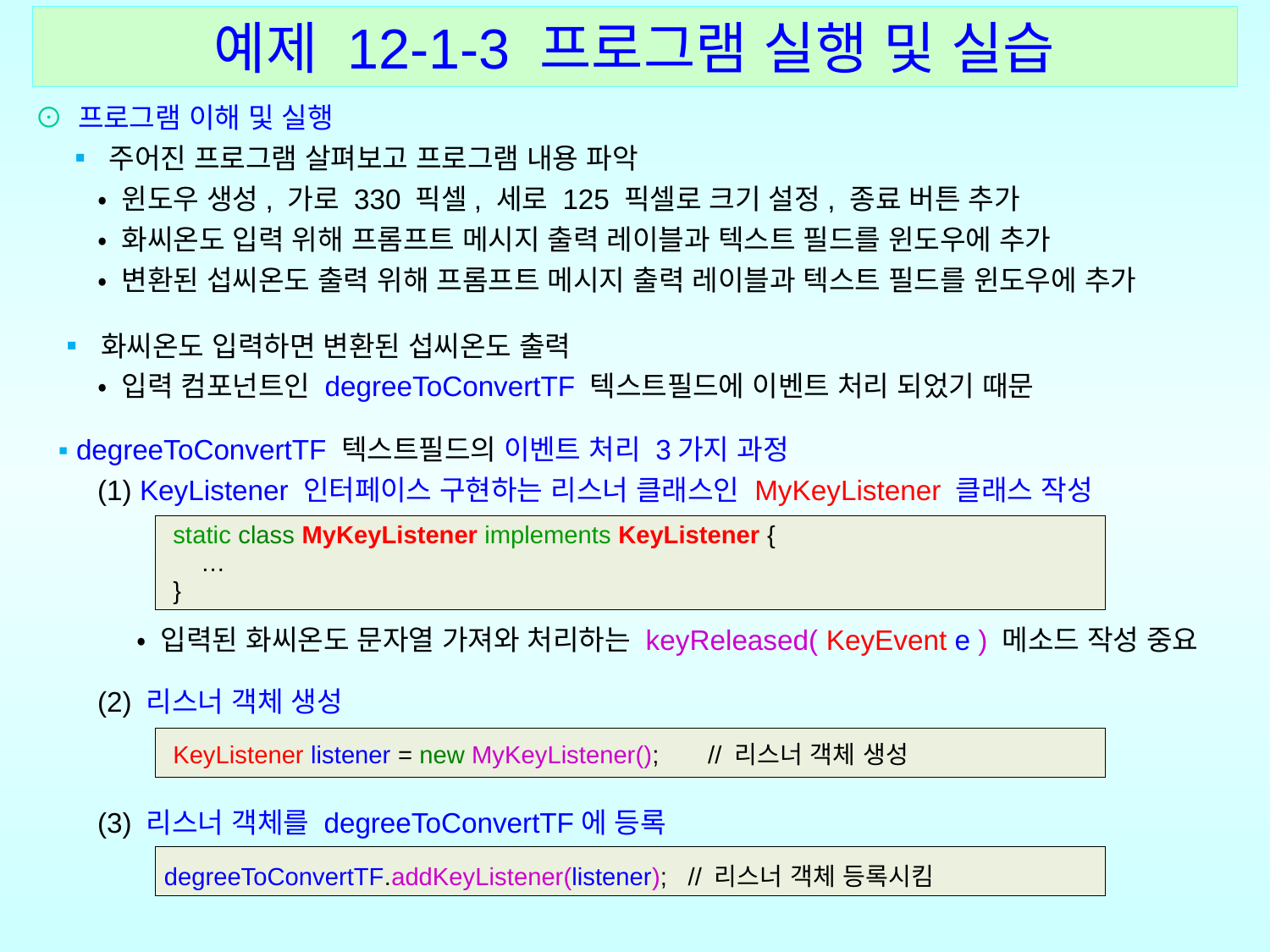

예제 12-1-3 프로그램 실행 및 실습
⊙ 프로그램 이해 및 실행
    ▪ 주어진 프로그램 살펴보고 프로그램 내용 파악
        • 윈도우 생성, 가로 330 픽셀, 세로 125 픽셀로 크기 설정, 종료 버튼 추가
        • 화씨온도 입력 위해 프롬프트 메시지 출력 레이블과 텍스트 필드를 윈도우에 추가
        • 변환된 섭씨온도 출력 위해 프롬프트 메시지 출력 레이블과 텍스트 필드를 윈도우에 추가

   ▪ 화씨온도 입력하면 변환된 섭씨온도 출력
        • 입력 컴포넌트인 degreeToConvertTF 텍스트필드에 이벤트 처리 되었기 때문

   ▪ degreeToConvertTF 텍스트필드의 이벤트 처리 3가지 과정
        (1) KeyListener 인터페이스 구현하는 리스너 클래스인 MyKeyListener 클래스 작성

             • 입력된 화씨온도 문자열 가져와 처리하는 keyReleased( KeyEvent e ) 메소드 작성 중요
        (2) 리스너 객체 생성

        (3) 리스너 객체를 degreeToConvertTF에 등록

| static class MyKeyListener implements KeyListener { … } |
| --- |
| KeyListener listener = new MyKeyListener(); // 리스너 객체 생성 |
| --- |
| degreeToConvertTF.addKeyListener(listener); // 리스너 객체 등록시킴 |
| --- |